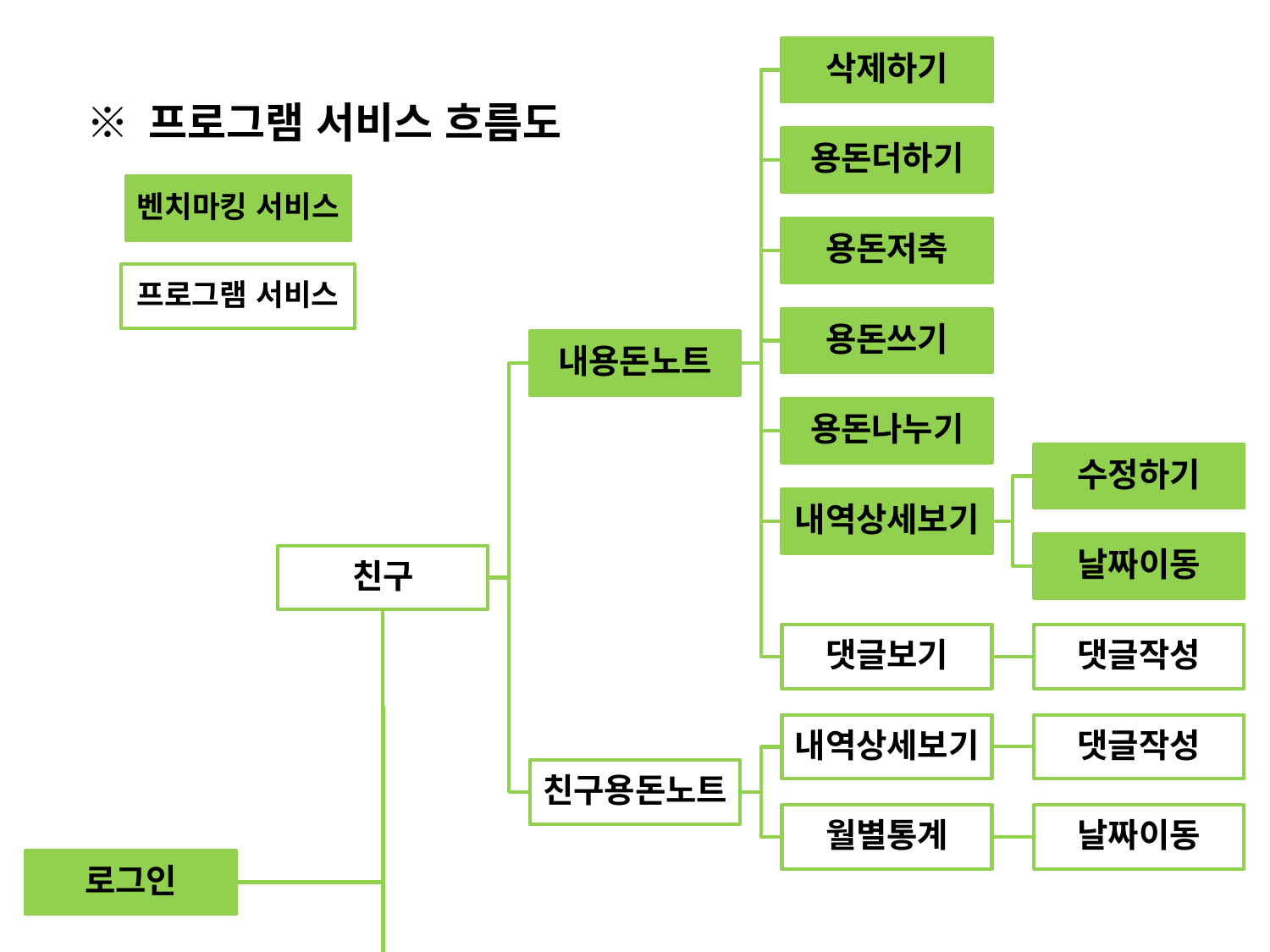

삭제하기

※ 프로그램 서비스 흐름도
용돈더하기

벤치마킹 서비스
용돈저축

프로그램 서비스
용돈쓰기
내용돈노트

용돈나누기
수정하기

내역상세보기

날짜이동
친구

댓글보기
댓글작성

내역상세보기
댓글작성

친구용돈노트

월별통계
날짜이동

로그인